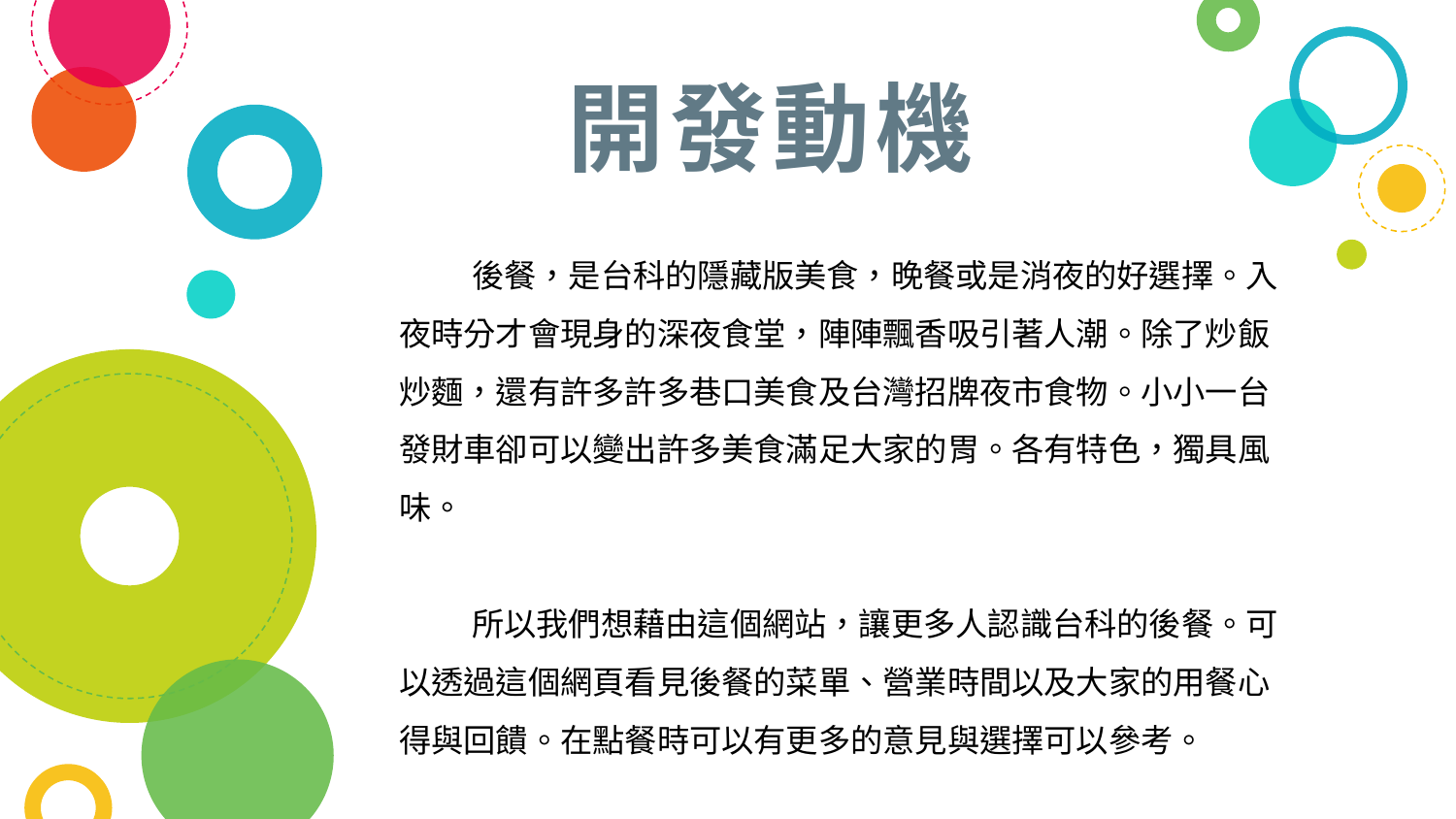

# 開發動機
後餐，是台科的隱藏版美食，晚餐或是消夜的好選擇。入夜時分才會現身的深夜食堂，陣陣飄香吸引著人潮。除了炒飯炒麵，還有許多許多巷口美食及台灣招牌夜市食物。小小一台發財車卻可以變出許多美食滿足大家的胃。各有特色，獨具風味。

所以我們想藉由這個網站，讓更多人認識台科的後餐。可以透過這個網頁看見後餐的菜單、營業時間以及大家的用餐心得與回饋。在點餐時可以有更多的意見與選擇可以參考。